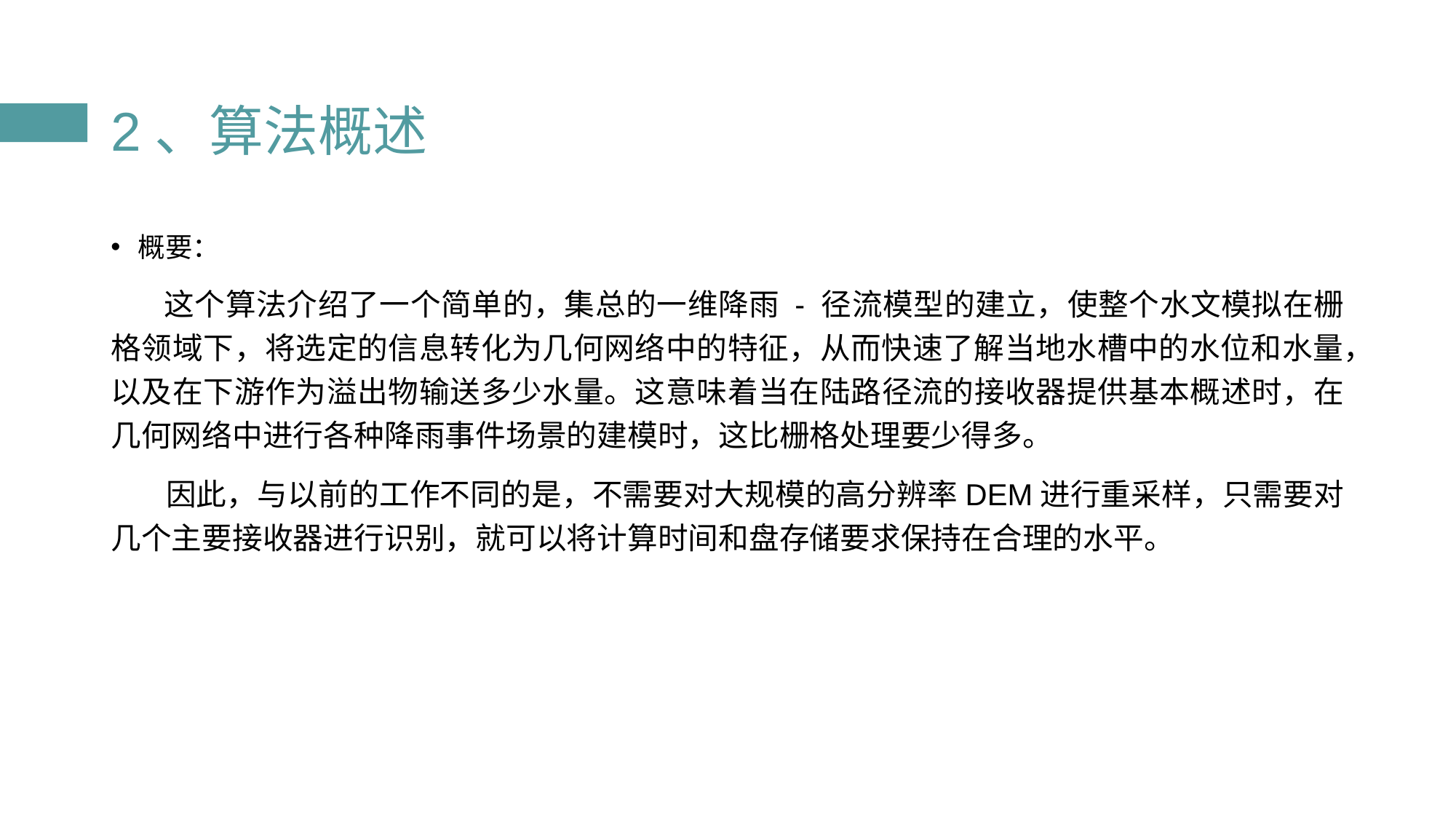

# 2、算法概述
概要：
       这个算法介绍了一个简单的，集总的一维降雨 - 径流模型的建立，使整个水文模拟在栅格领域下，将选定的信息转化为几何网络中的特征，从而快速了解当地水槽中的水位和水量，以及在下游作为溢出物输送多少水量。这意味着当在陆路径流的接收器提供基本概述时，在几何网络中进行各种降雨事件场景的建模时，这比栅格处理要少得多。
       因此，与以前的工作不同的是，不需要对大规模的高分辨率DEM进行重采样，只需要对几个主要接收器进行识别，就可以将计算时间和盘存储要求保持在合理的水平。